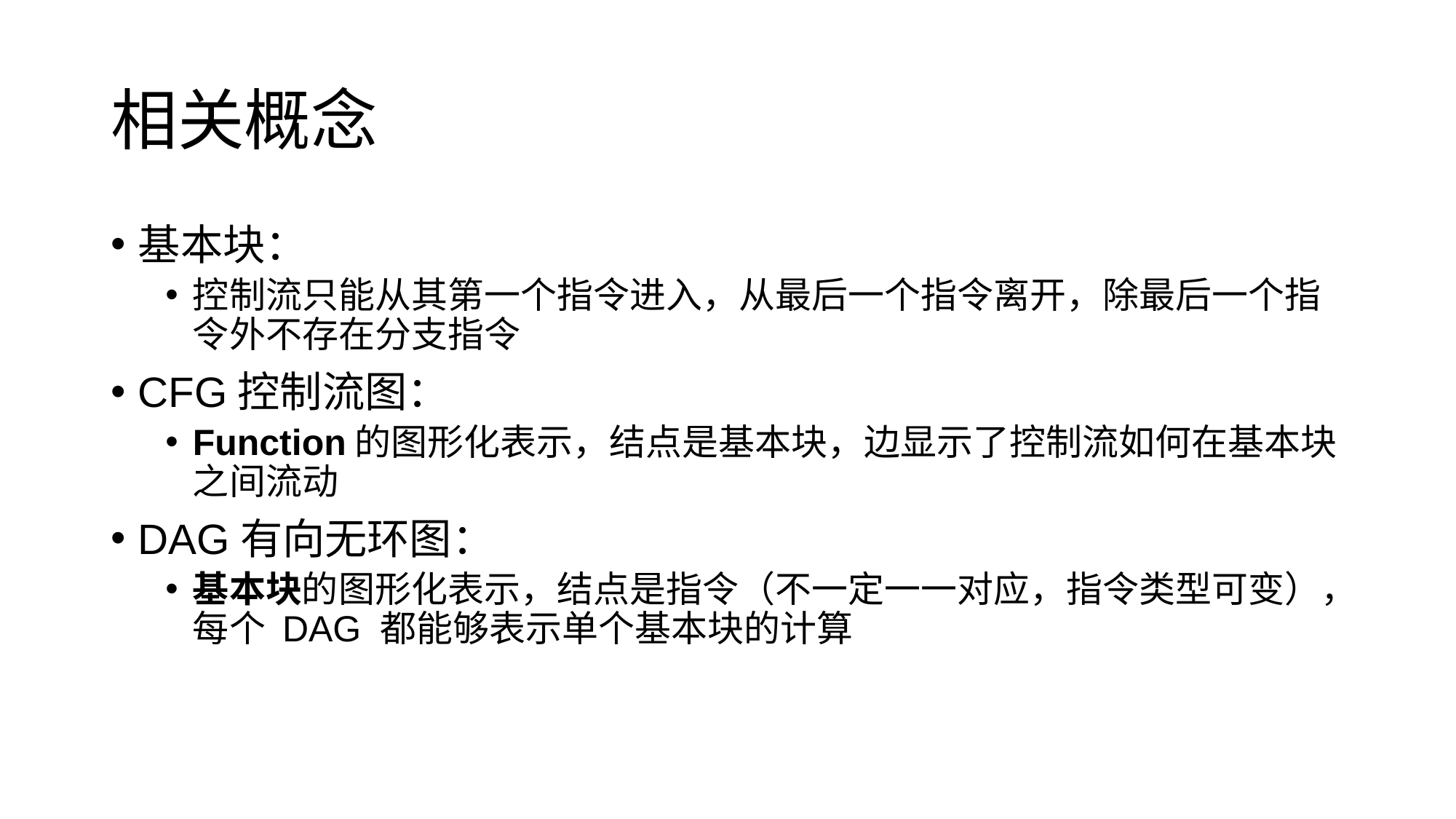

# 相关概念
基本块：
控制流只能从其第一个指令进入，从最后一个指令离开，除最后一个指令外不存在分支指令
CFG控制流图：
Function的图形化表示，结点是基本块，边显示了控制流如何在基本块之间流动
DAG有向无环图：
基本块的图形化表示，结点是指令（不一定一一对应，指令类型可变），每个 DAG 都能够表示单个基本块的计算